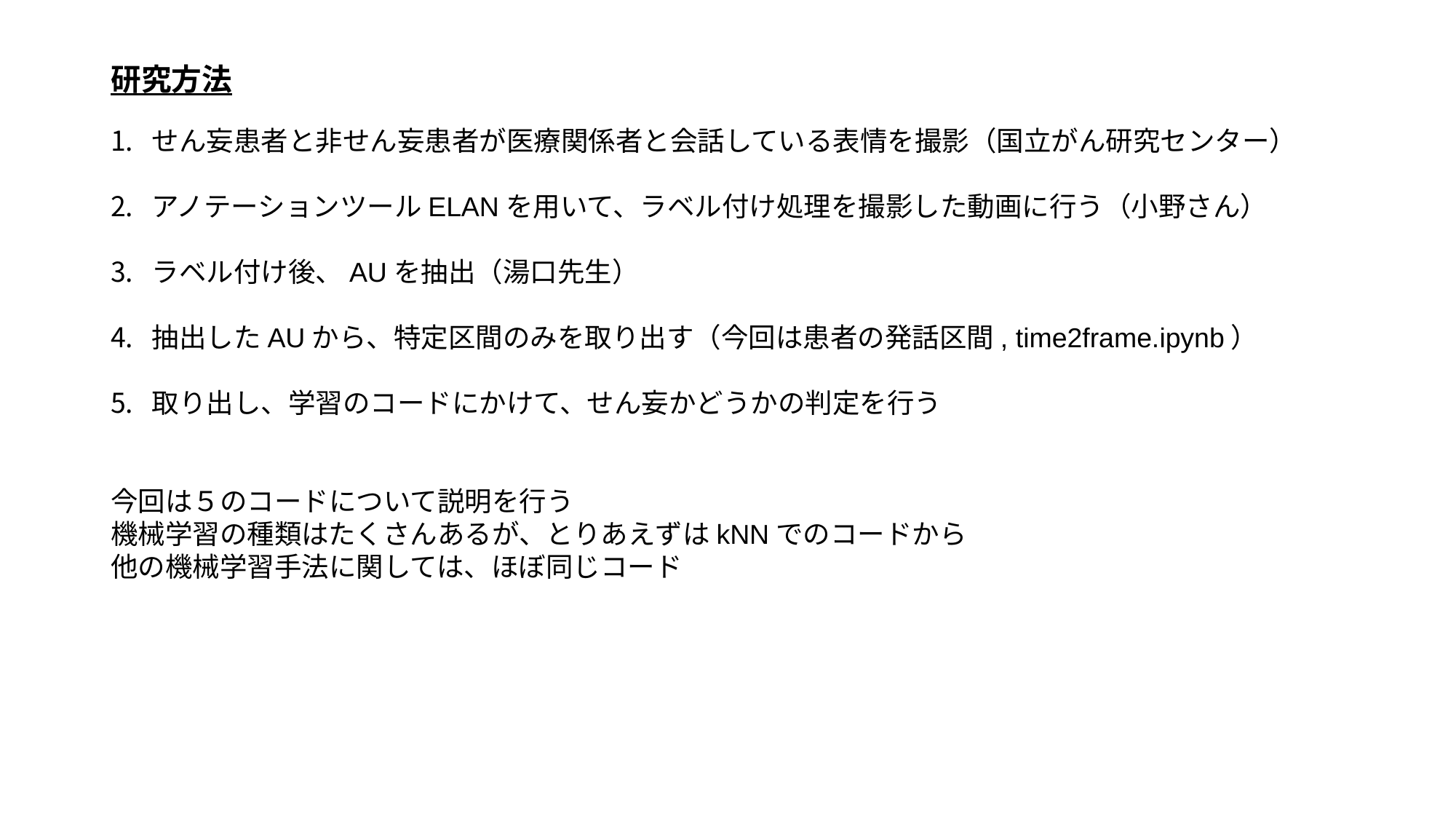

# 研究方法
せん妄患者と非せん妄患者が医療関係者と会話している表情を撮影（国立がん研究センター）

アノテーションツールELANを用いて、ラベル付け処理を撮影した動画に行う（小野さん）

ラベル付け後、AUを抽出（湯口先生）

抽出したAUから、特定区間のみを取り出す（今回は患者の発話区間, time2frame.ipynb）

取り出し、学習のコードにかけて、せん妄かどうかの判定を行う

今回は５のコードについて説明を行う
機械学習の種類はたくさんあるが、とりあえずはkNNでのコードから
他の機械学習手法に関しては、ほぼ同じコード